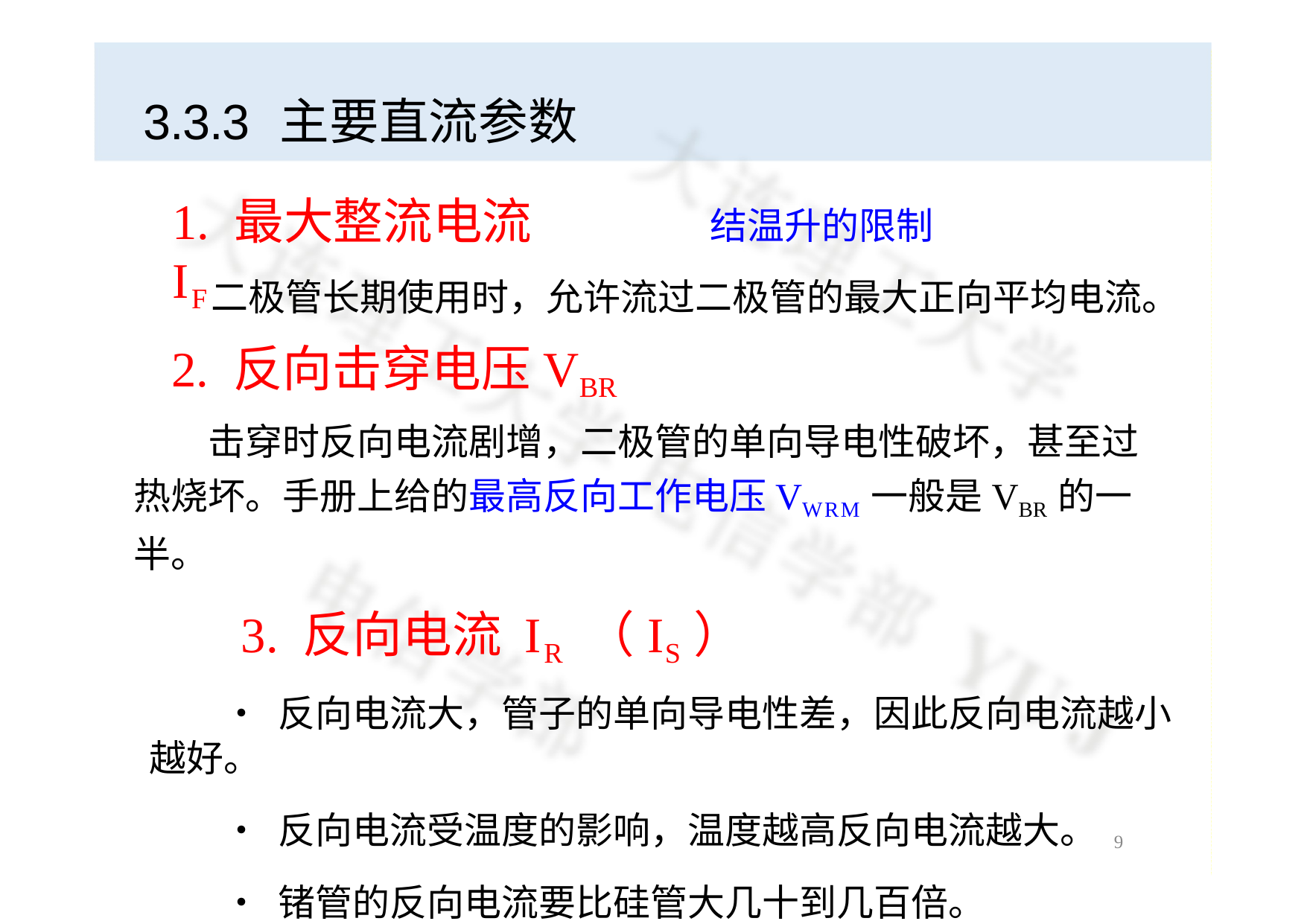

# 3.3.3 主要直流参数
1. 最大整流电流 IF
结温升的限制
二极管长期使用时，允许流过二极管的最大正向平均电流。
2. 反向击穿电压VBR
击穿时反向电流剧增，二极管的单向导电性破坏，甚至过  热烧坏。手册上给的最高反向工作电压VWRM一般是VBR的一半。
3. 反向电流 IR （IS）
• 反向电流大，管子的单向导电性差，因此反向电流越小越好。
• 反向电流受温度的影响，温度越高反向电流越大。
• 锗管的反向电流要比硅管大几十到几百倍。
9